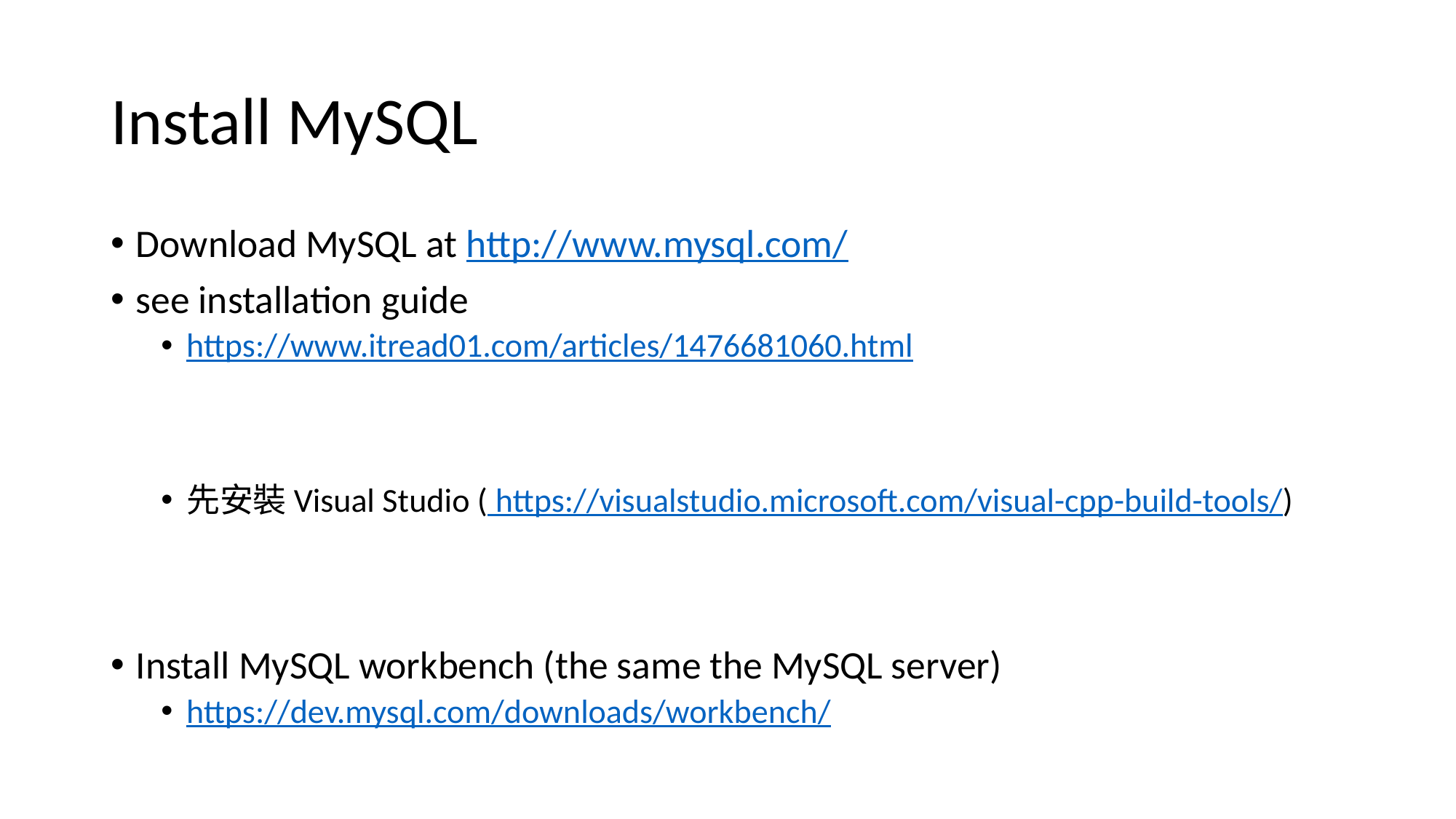

# Install MySQL
Download MySQL at http://www.mysql.com/
see installation guide
https://www.itread01.com/articles/1476681060.html

先安裝Visual Studio ( https://visualstudio.microsoft.com/visual-cpp-build-tools/)

Install MySQL workbench (the same the MySQL server)
https://dev.mysql.com/downloads/workbench/